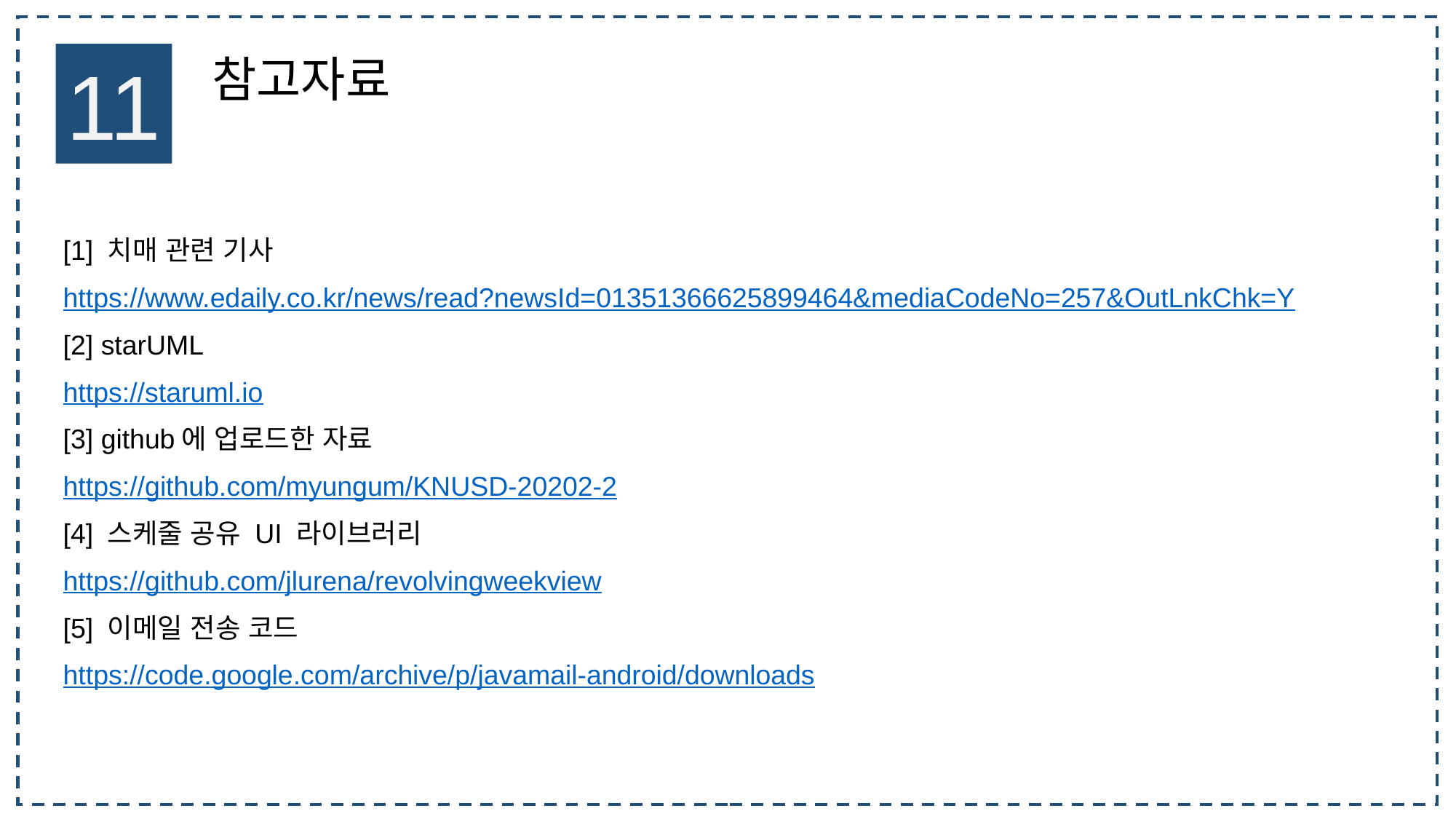

11
참고자료
[1] 치매 관련 기사
https://www.edaily.co.kr/news/read?newsId=01351366625899464&mediaCodeNo=257&OutLnkChk=Y
[2] starUML
https://staruml.io
[3] github에 업로드한 자료
https://github.com/myungum/KNUSD-20202-2
[4] 스케줄 공유 UI 라이브러리
https://github.com/jlurena/revolvingweekview
[5] 이메일 전송 코드
https://code.google.com/archive/p/javamail-android/downloads